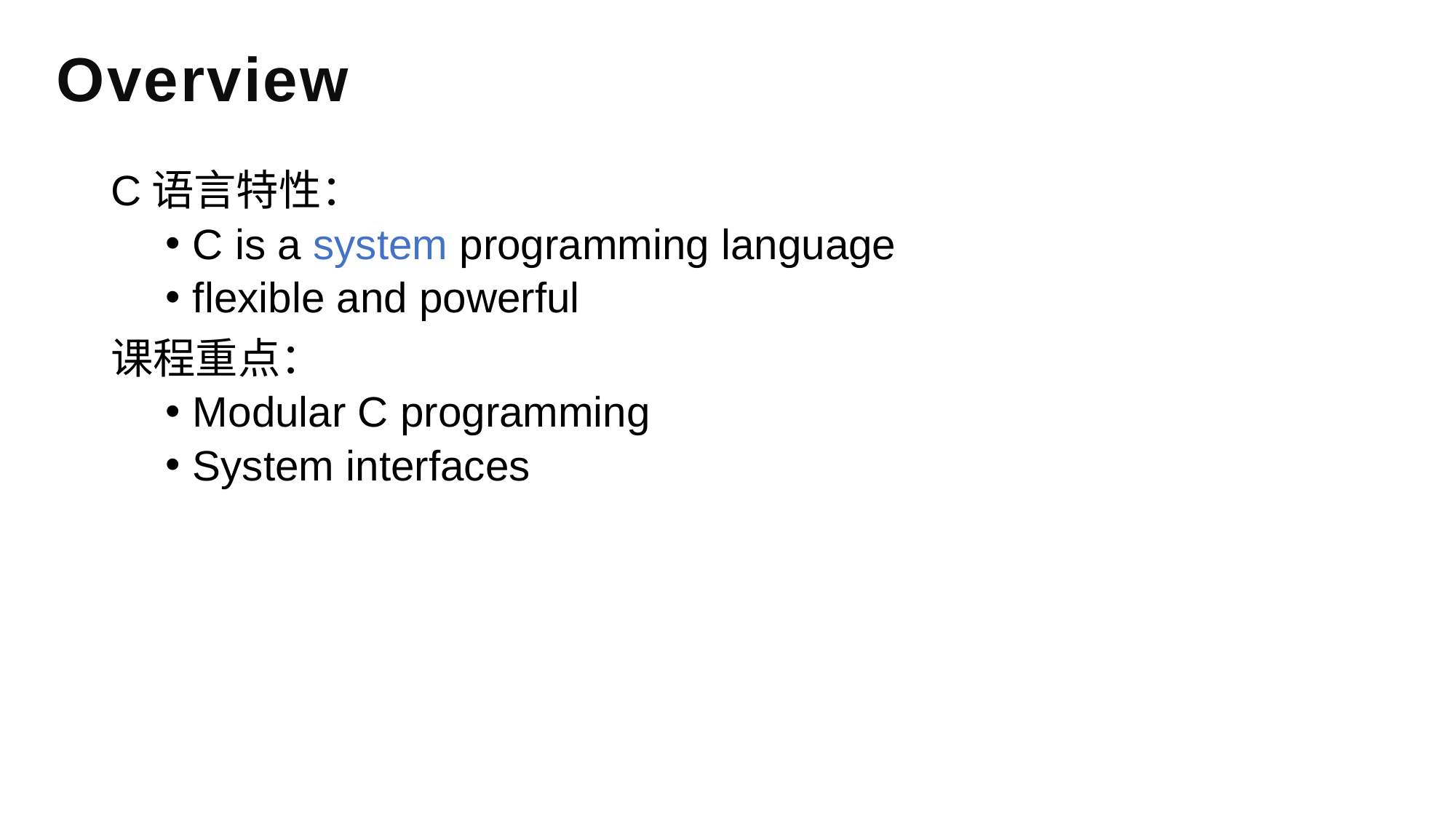

# Overview
C语言特性：
C is a system programming language
flexible and powerful
课程重点：
Modular C programming
System interfaces